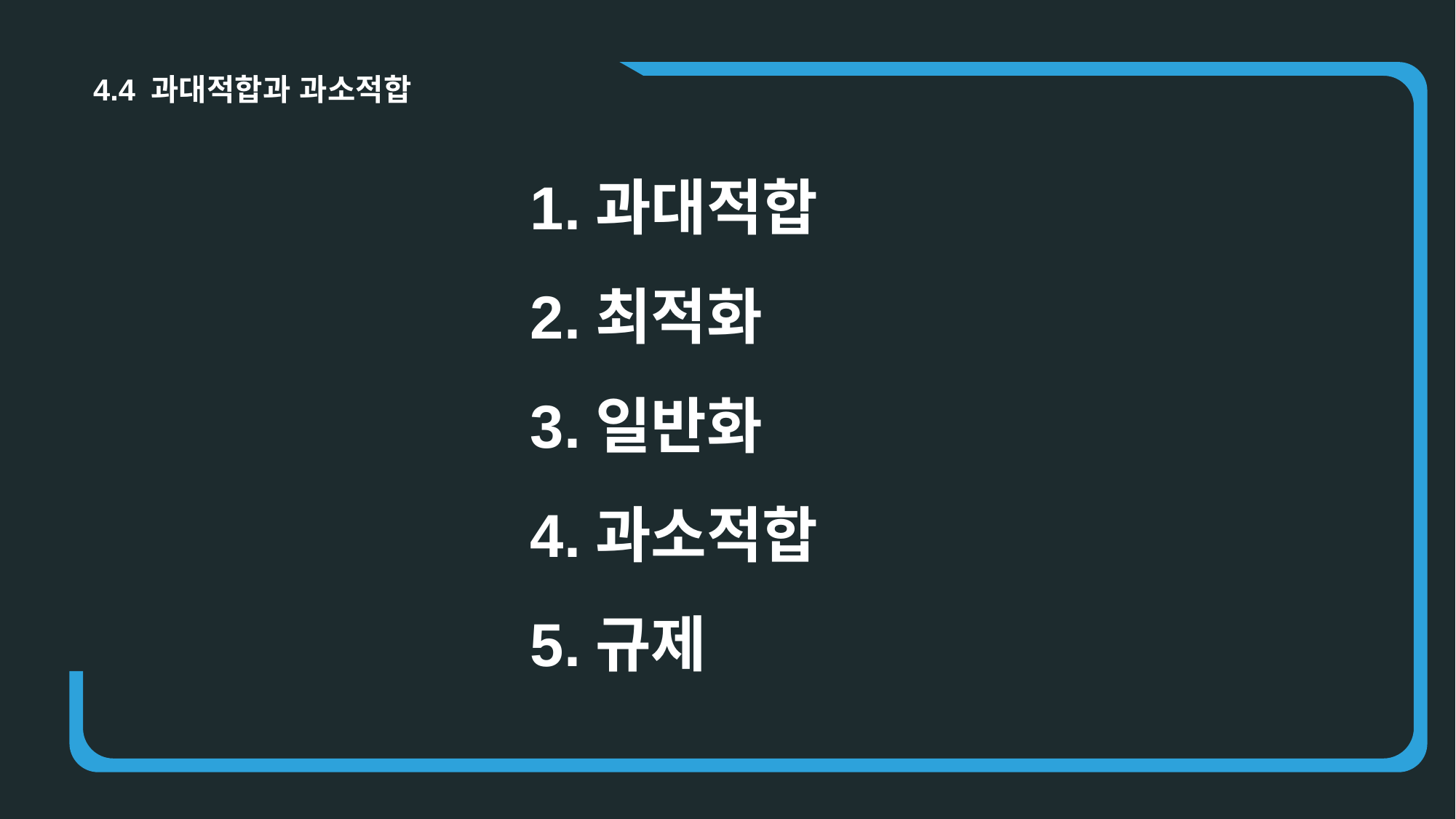

4.4 과대적합과 과소적합

1.과대적합
2.최적화
3.일반화
4.과소적합
5.규제